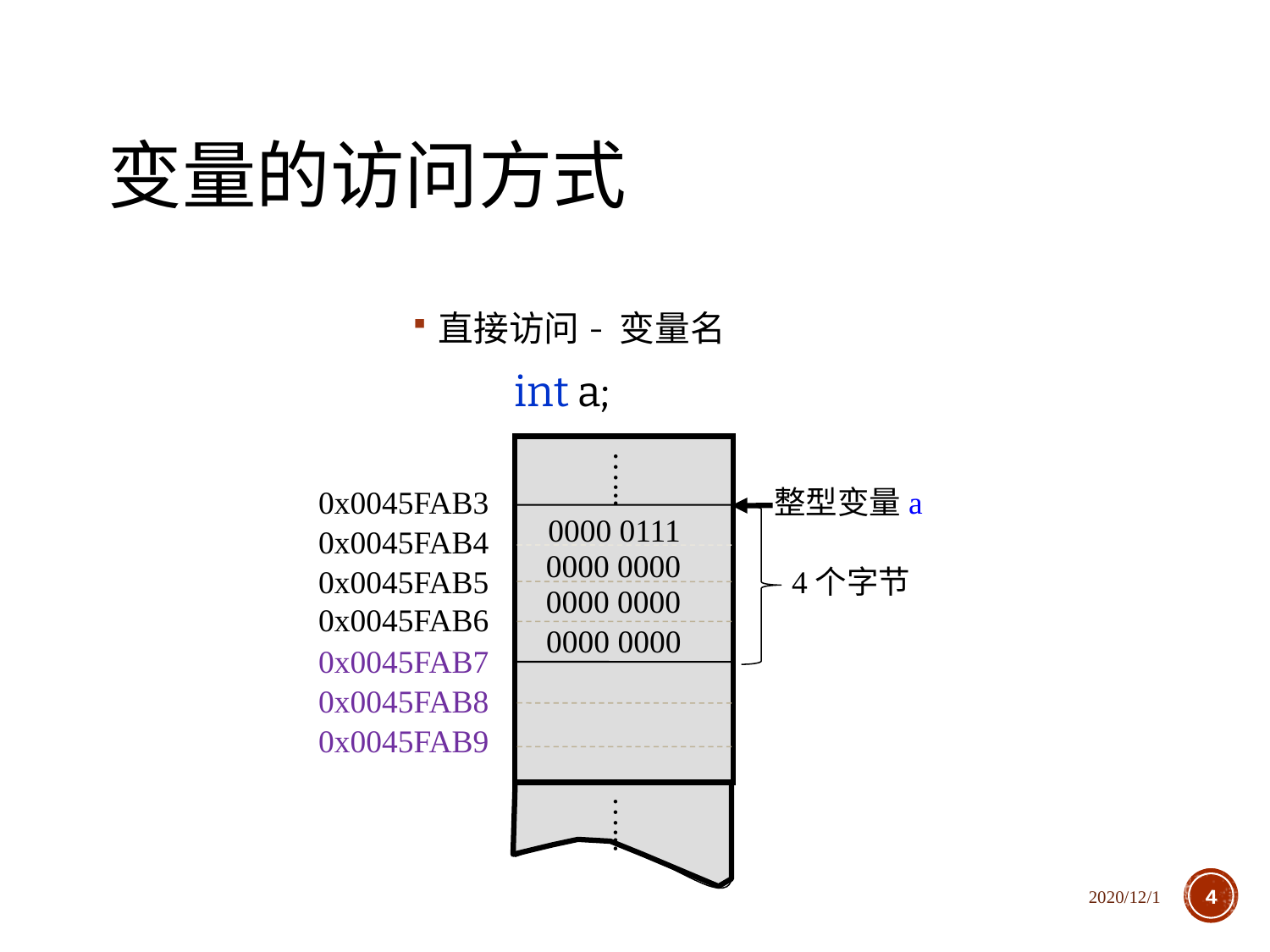

# 变量的访问方式
直接访问- 变量名
            int a;
            a = 7;

…...
0x0045FAB3

0x0045FAB4

0x0045FAB5
4个字节

0x0045FAB6

0x0045FAB7

0x0045FAB8

0x0045FAB9

…...

整型变量a
0000 0111
0000 0000
0000 0000
0000 0000
2020/12/1
4